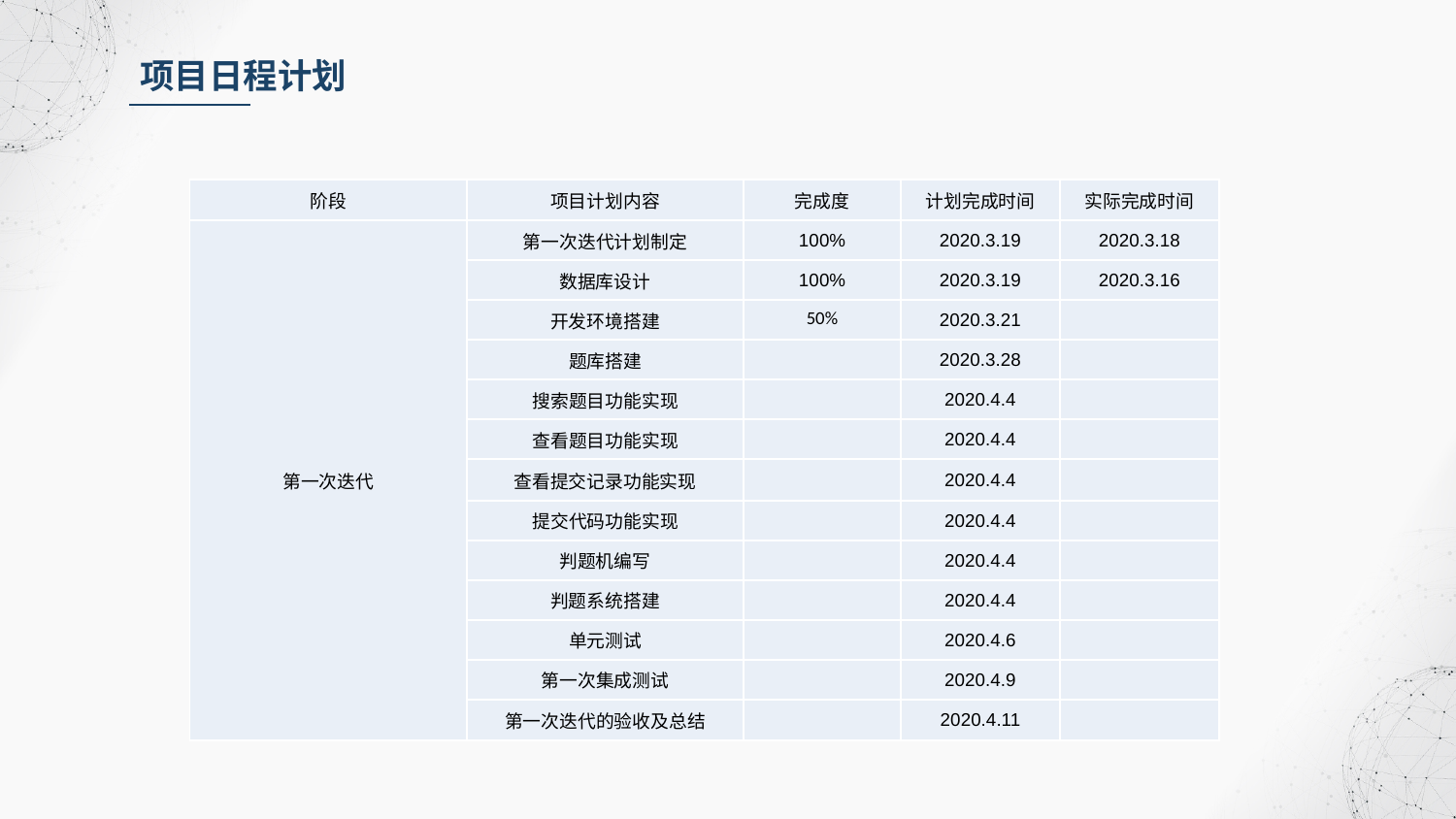

项目日程计划
| 阶段 | 项目计划内容 | 完成度 | 计划完成时间 | 实际完成时间 |
| --- | --- | --- | --- | --- |
| 第一次迭代 | 第一次迭代计划制定 | 100% | 2020.3.19 | 2020.3.18 |
|  | 数据库设计 | 100% | 2020.3.19 | 2020.3.16 |
|  | 开发环境搭建 | 50% | 2020.3.21 |  |
|  | 题库搭建 |  | 2020.3.28 |  |
|  | 搜索题目功能实现 |  | 2020.4.4 |  |
|  | 查看题目功能实现 |  | 2020.4.4 |  |
|  | 查看提交记录功能实现 |  | 2020.4.4 |  |
|  | 提交代码功能实现 |  | 2020.4.4 |  |
|  | 判题机编写 |  | 2020.4.4 |  |
|  | 判题系统搭建 |  | 2020.4.4 |  |
|  | 单元测试 |  | 2020.4.6 |  |
|  | 第一次集成测试 |  | 2020.4.9 |  |
|  | 第一次迭代的验收及总结 |  | 2020.4.11 |  |